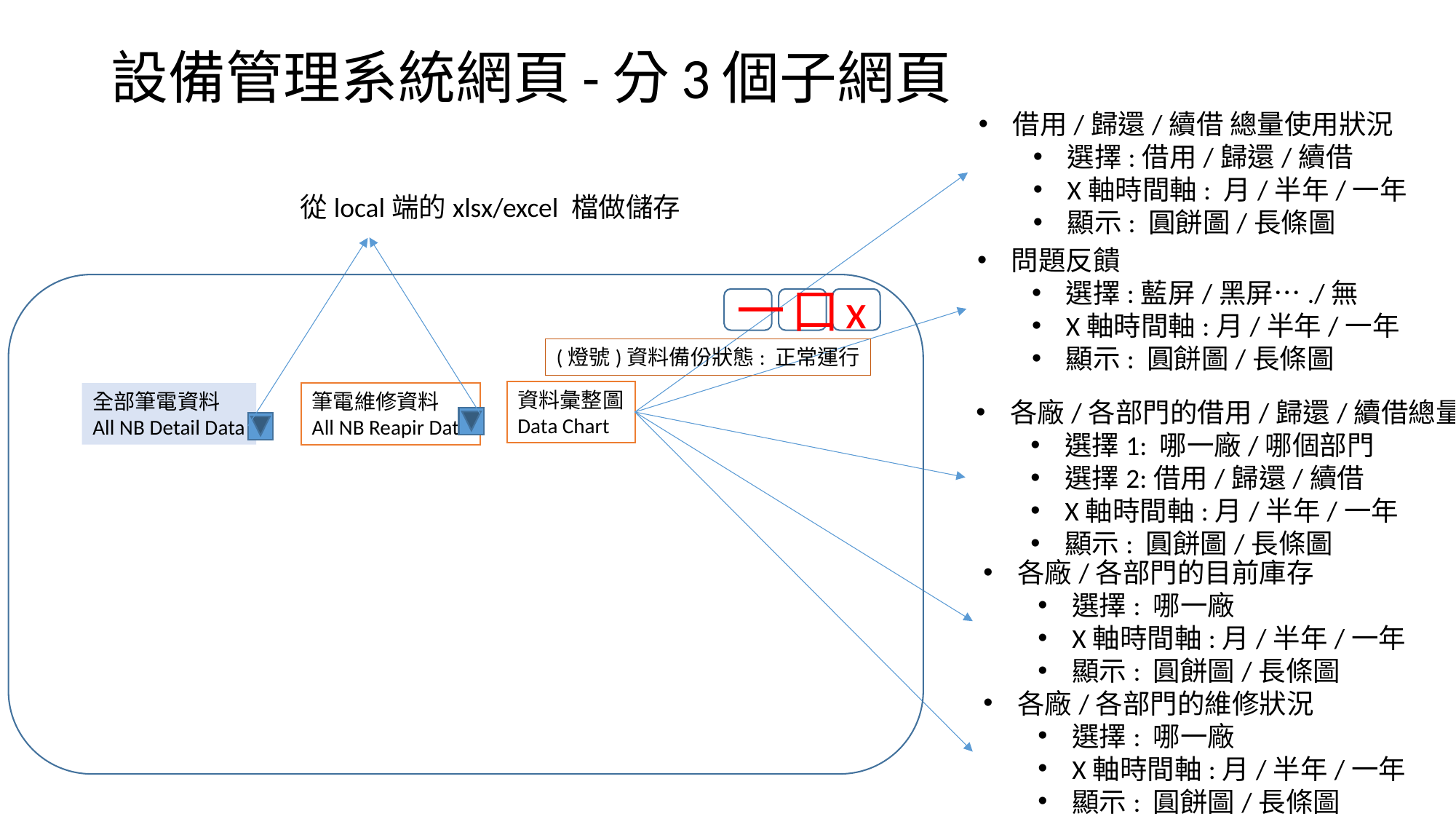

# 設備管理系統網頁-分3個子網頁
借用/歸還/續借 總量使用狀況
選擇:借用/歸還/續借
X軸時間軸: 月/半年/一年
顯示: 圓餅圖/長條圖
從local端的xlsx/excel 檔做儲存
問題反饋
選擇:藍屏/黑屏…./無
X軸時間軸:月/半年/一年
顯示: 圓餅圖/長條圖

一
口
x
(燈號)資料備份狀態: 正常運行
資料彙整圖
Data Chart
全部筆電資料
All NB Detail Data
筆電維修資料
All NB Reapir Data
各廠/各部門的借用/歸還/續借總量
選擇1: 哪一廠/哪個部門
選擇2:借用/歸還/續借
X軸時間軸:月/半年/一年
顯示: 圓餅圖/長條圖

各廠/各部門的目前庫存
選擇: 哪一廠
X軸時間軸:月/半年/一年
顯示: 圓餅圖/長條圖

各廠/各部門的維修狀況
選擇: 哪一廠
X軸時間軸:月/半年/一年
顯示: 圓餅圖/長條圖